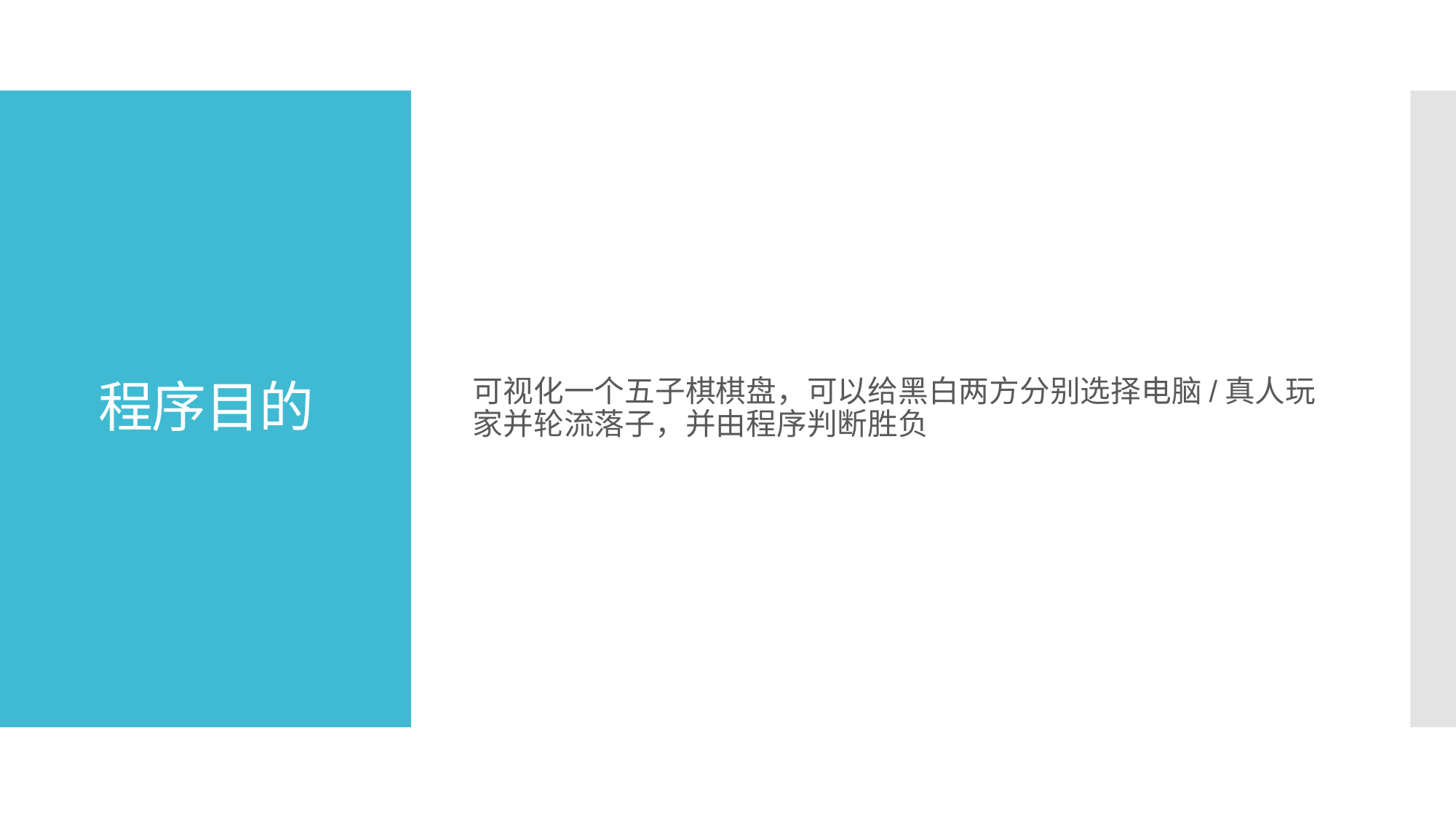

可视化一个五子棋棋盘，可以给黑白两方分别选择电脑/真人玩家并轮流落子，并由程序判断胜负
# 程序目的